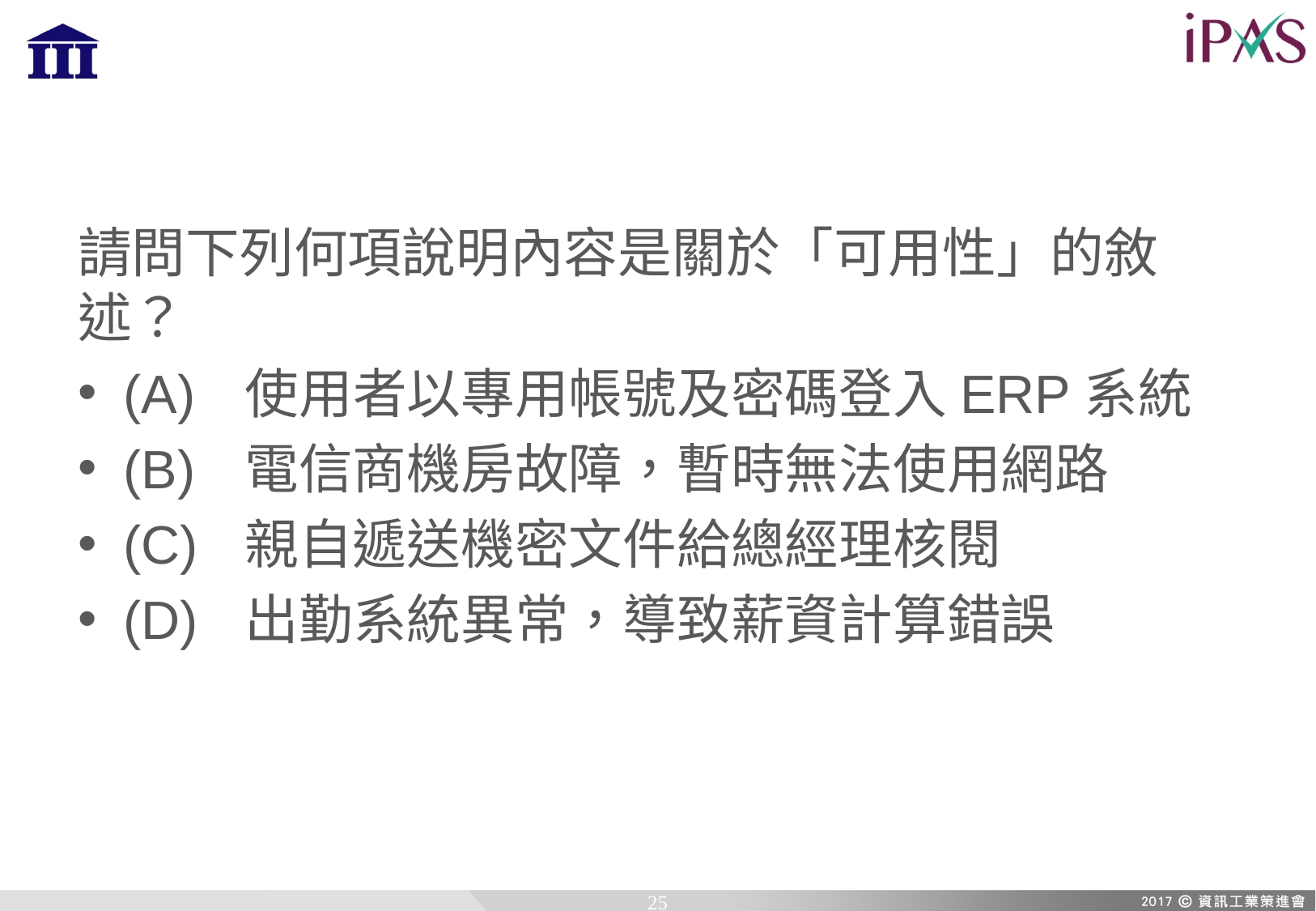

請問下列何項說明內容是關於「可用性」的敘述？
(A)	使用者以專用帳號及密碼登入ERP系統
(B)	電信商機房故障，暫時無法使用網路
(C)	親自遞送機密文件給總經理核閱
(D)	出勤系統異常，導致薪資計算錯誤
25